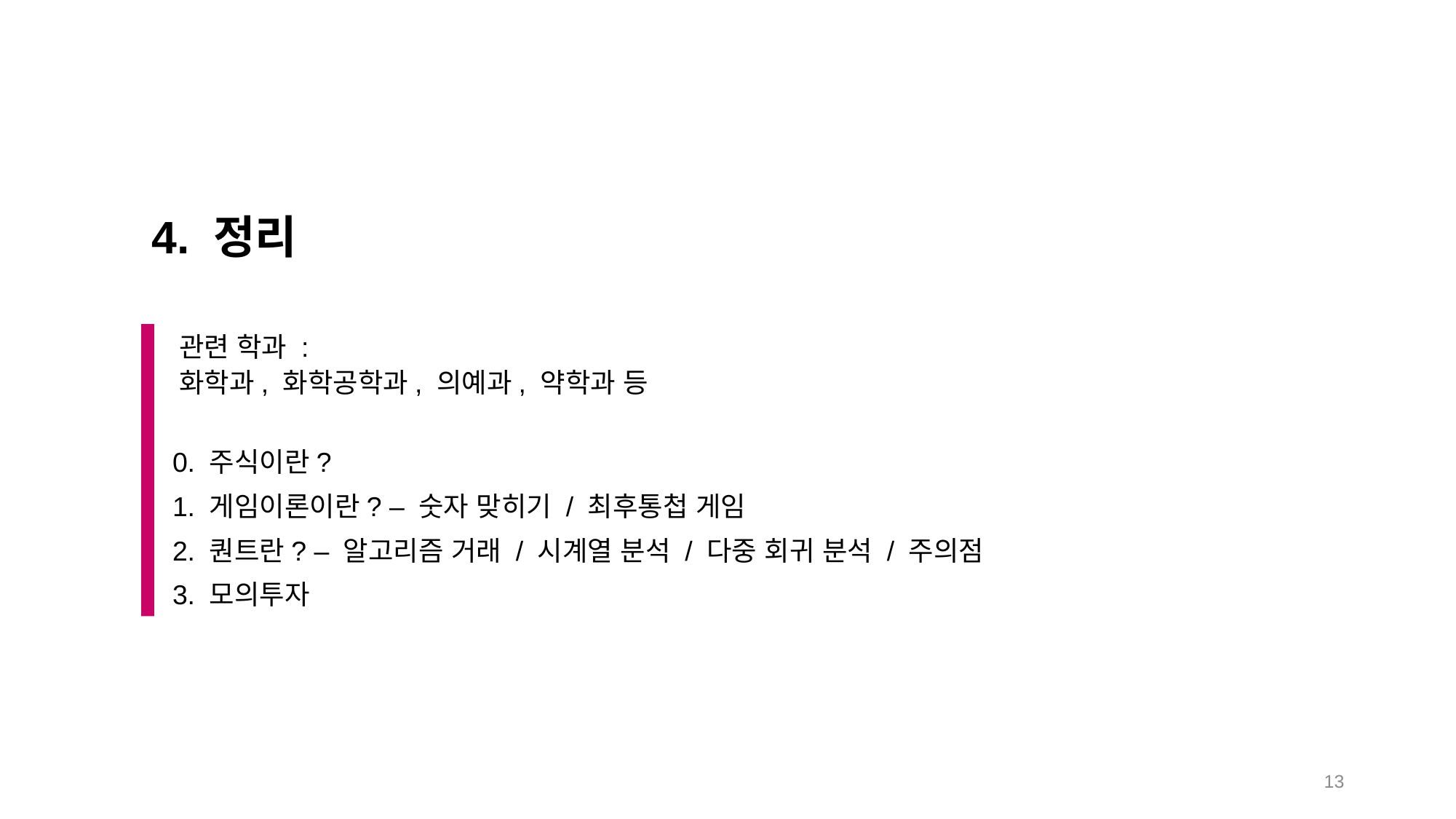

4. 정리

 관련 학과 :
 화학과, 화학공학과, 의예과, 약학과 등
 0. 주식이란?
 1. 게임이론이란? – 숫자 맞히기 / 최후통첩 게임
 2. 퀀트란? – 알고리즘 거래 / 시계열 분석 / 다중 회귀 분석 / 주의점
 3. 모의투자
13